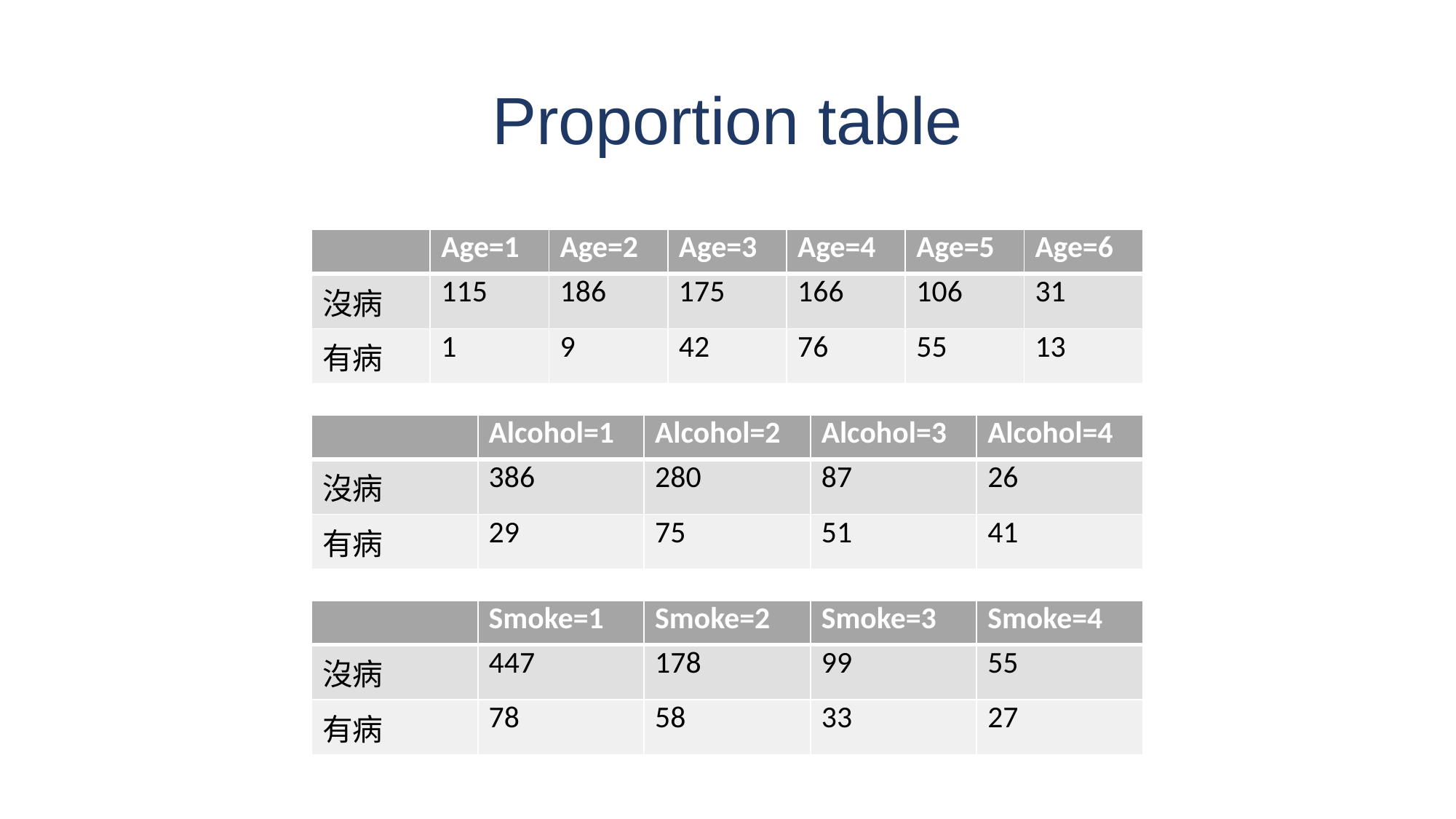

# Proportion table
|  | Age=1 | Age=2 | Age=3 | Age=4 | Age=5 | Age=6 |
| --- | --- | --- | --- | --- | --- | --- |
| 沒病 | 115 | 186 | 175 | 166 | 106 | 31 |
| 有病 | 1 | 9 | 42 | 76 | 55 | 13 |
|  | Alcohol=1 | Alcohol=2 | Alcohol=3 | Alcohol=4 |
| --- | --- | --- | --- | --- |
| 沒病 | 386 | 280 | 87 | 26 |
| 有病 | 29 | 75 | 51 | 41 |
|  | Smoke=1 | Smoke=2 | Smoke=3 | Smoke=4 |
| --- | --- | --- | --- | --- |
| 沒病 | 447 | 178 | 99 | 55 |
| 有病 | 78 | 58 | 33 | 27 |